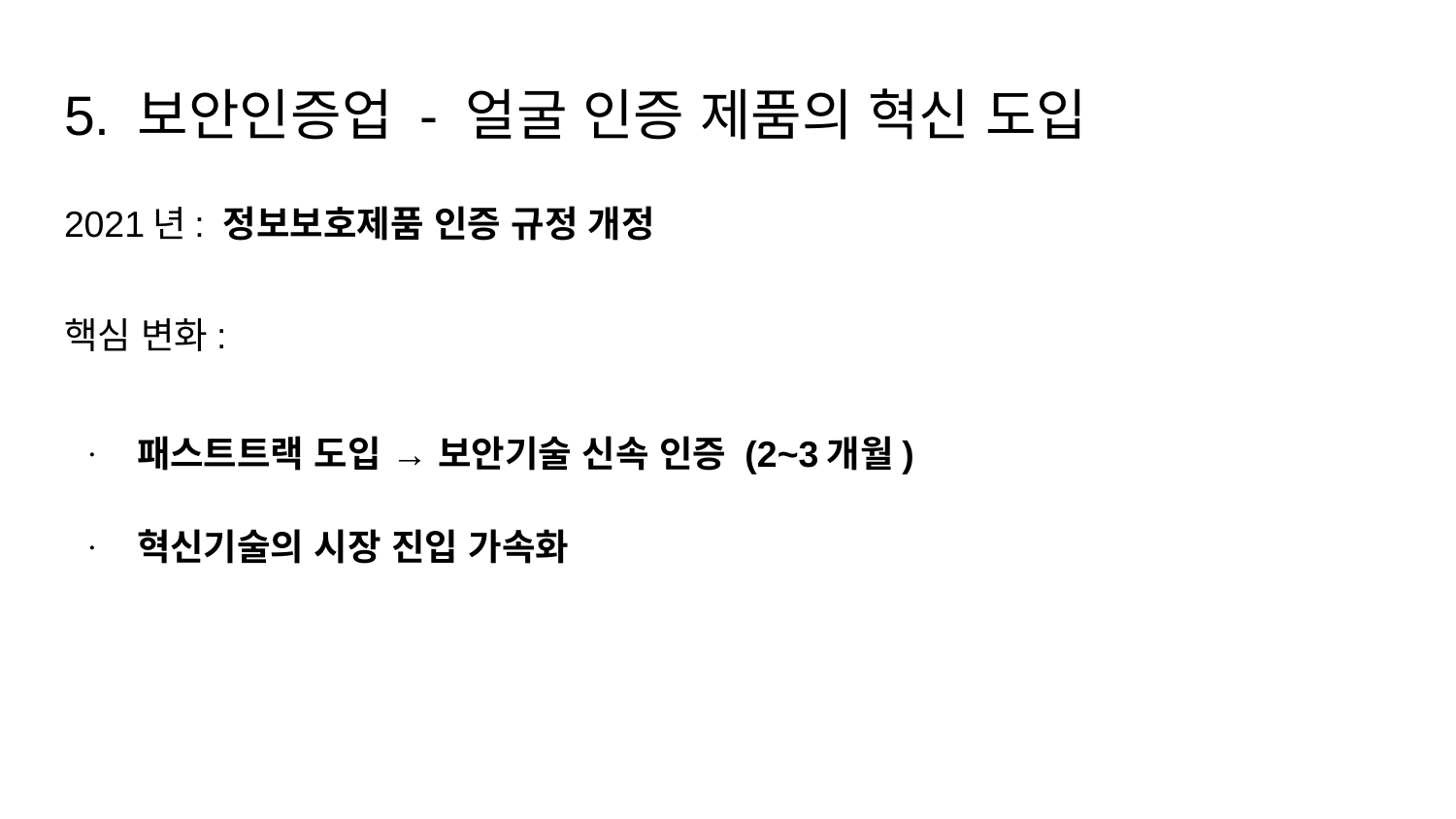

# 5. 보안인증업 - 얼굴 인증 제품의 혁신 도입
2021년: 정보보호제품 인증 규정 개정
핵심 변화:
패스트트랙 도입 → 보안기술 신속 인증 (2~3개월)
혁신기술의 시장 진입 가속화